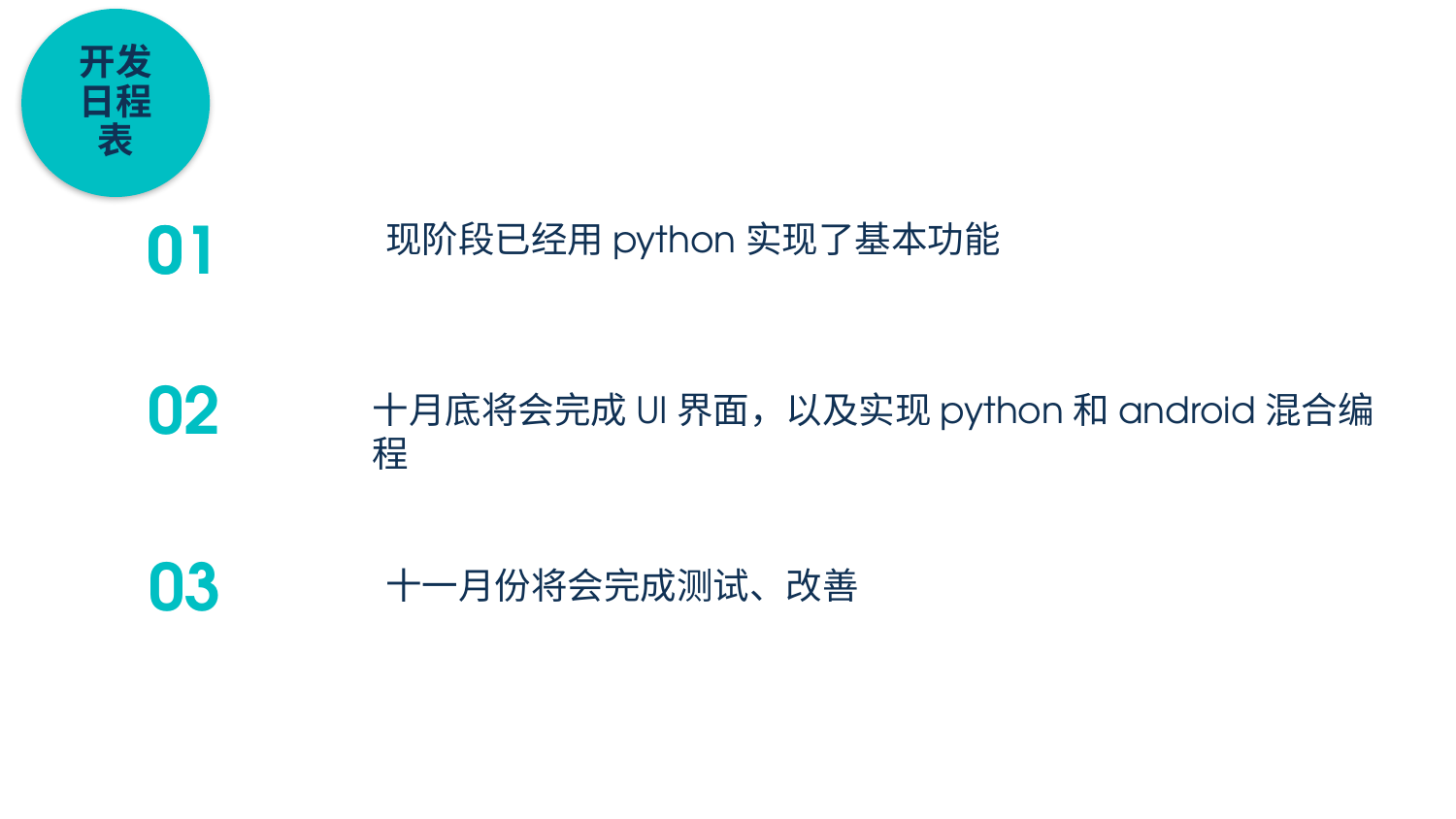

开发日程表
01
01
现阶段已经用python实现了基本功能
02
十月底将会完成UI界面，以及实现python和android混合编程
03
十一月份将会完成测试、改善